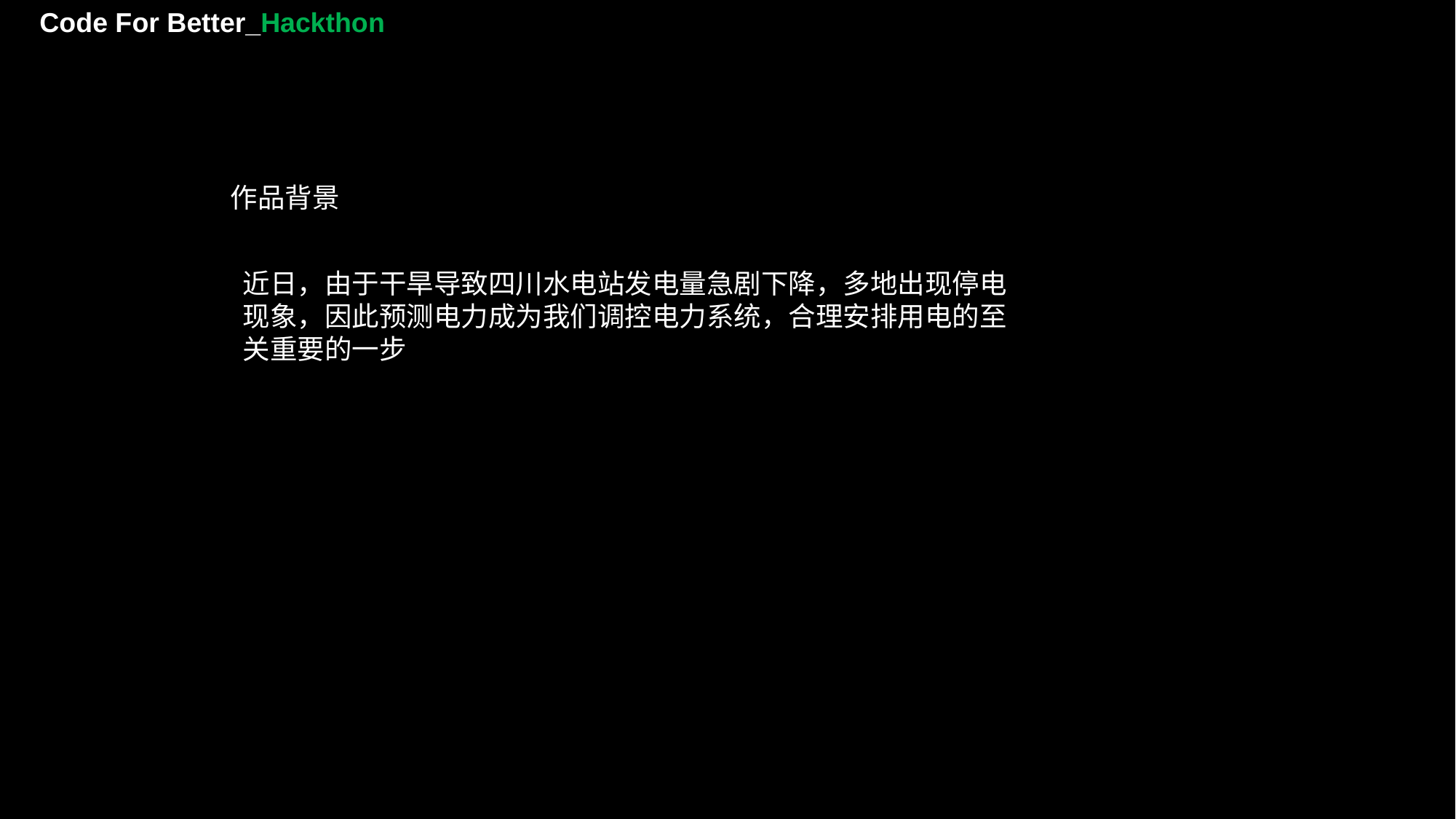

Code For Better_Hackthon
作品背景
近日，由于干旱导致四川水电站发电量急剧下降，多地出现停电现象，因此预测电力成为我们调控电力系统，合理安排用电的至关重要的一步